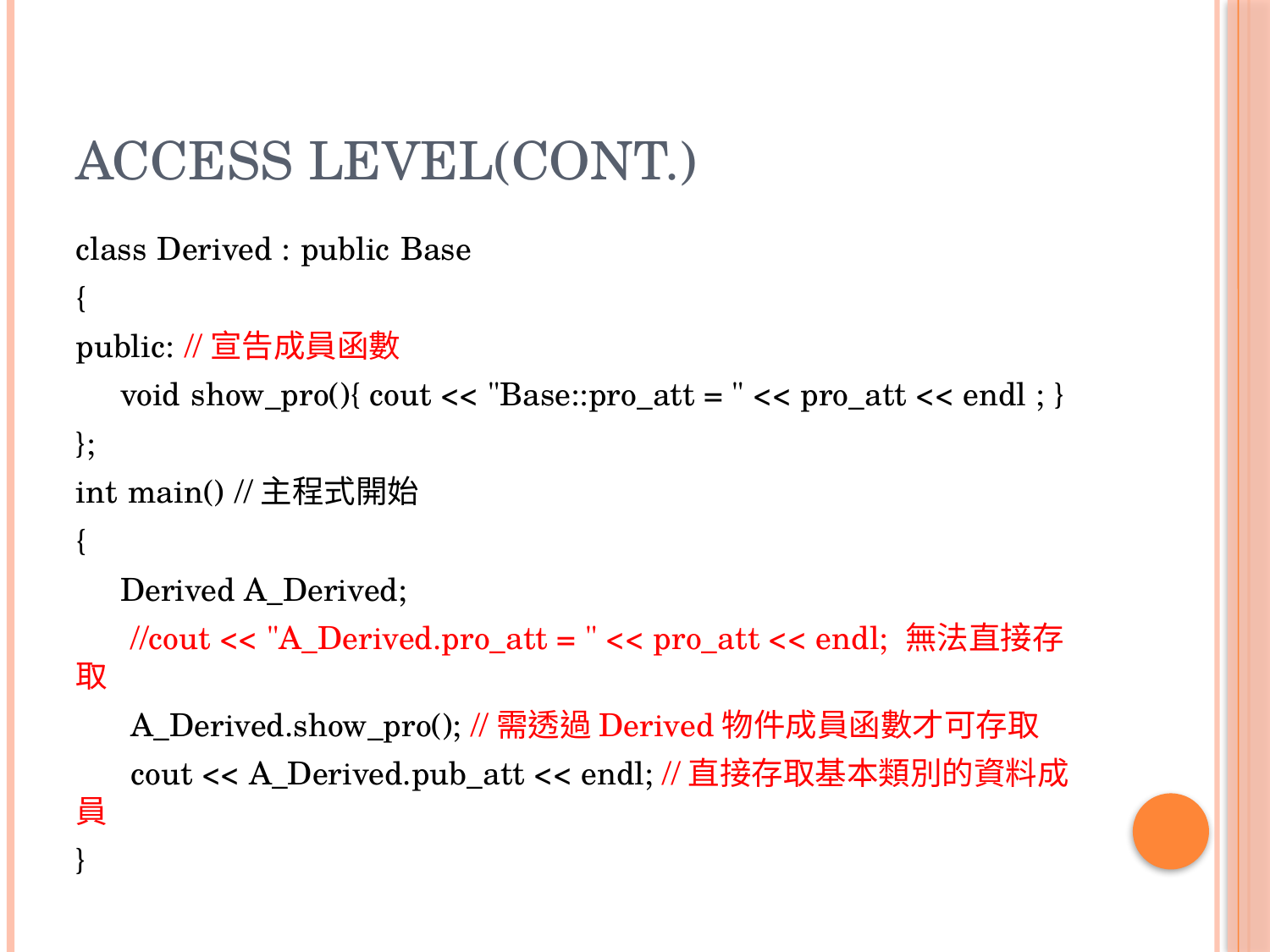

# Access Level(cont.)
class Derived : public Base
{
public: //宣告成員函數
     void show_pro(){ cout << "Base::pro_att = " << pro_att << endl ; }
};
int main() //主程式開始
{
     Derived A_Derived;
      //cout << "A_Derived.pro_att = " << pro_att << endl; 無法直接存取
      A_Derived.show_pro(); //需透過Derived物件成員函數才可存取
      cout << A_Derived.pub_att << endl; //直接存取基本類別的資料成員
}